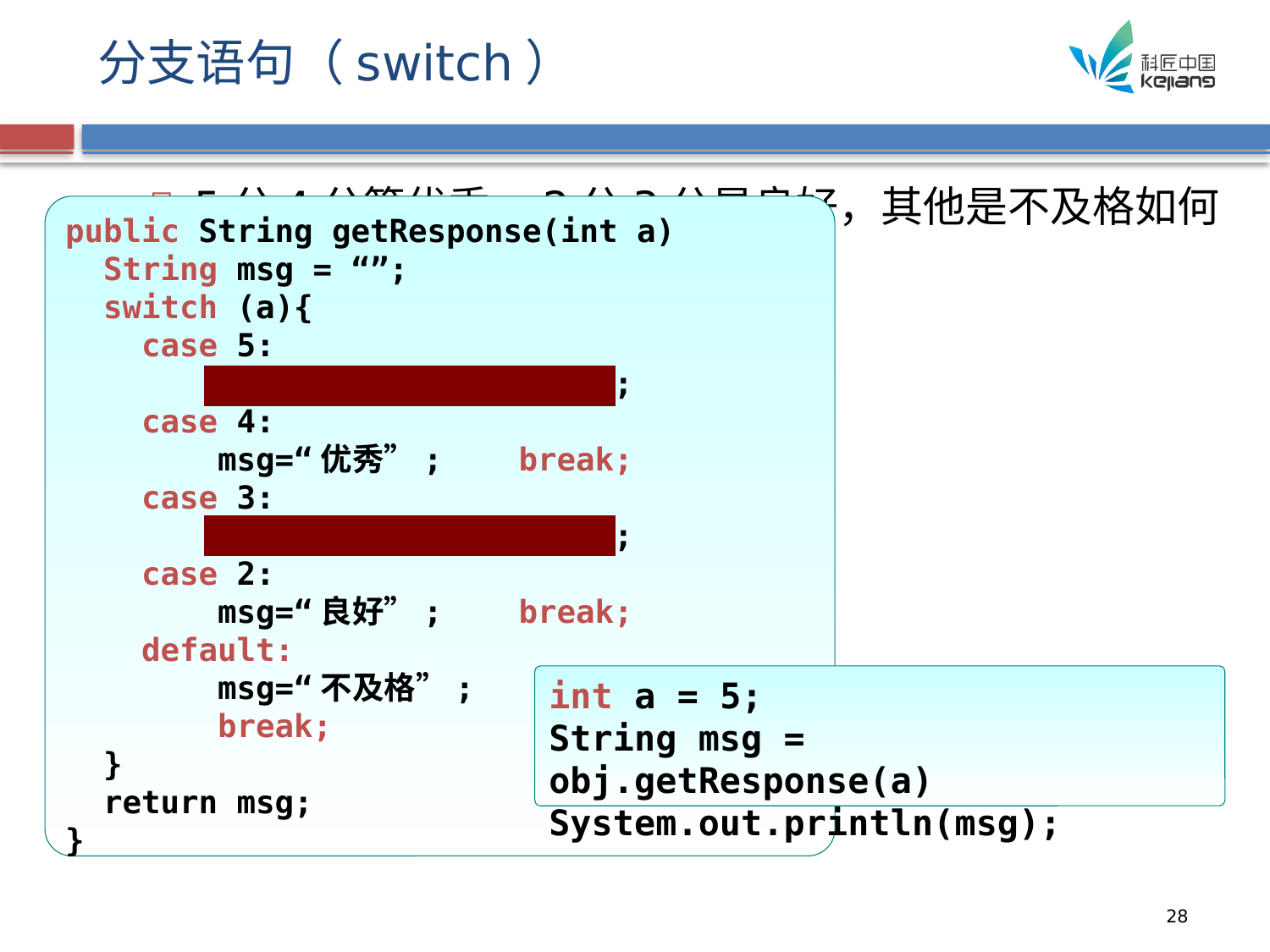

# 分支语句（switch）
5分4分算优秀，2分3分是良好，其他是不及格如何完成？
public String getResponse(int a)
  String msg = “”;
  switch (a){
    case 5:
        msg=“优秀”;    break;
    case 4:
        msg=“优秀”;    break;
    case 3:
        msg=“良好”;    break;
    case 2:
        msg=“良好”;    break;
    default:
        msg=“不及格”;
        break;
  }
  return msg;
}

int a = 5;
String msg = obj.getResponse(a)
System.out.println(msg);

28